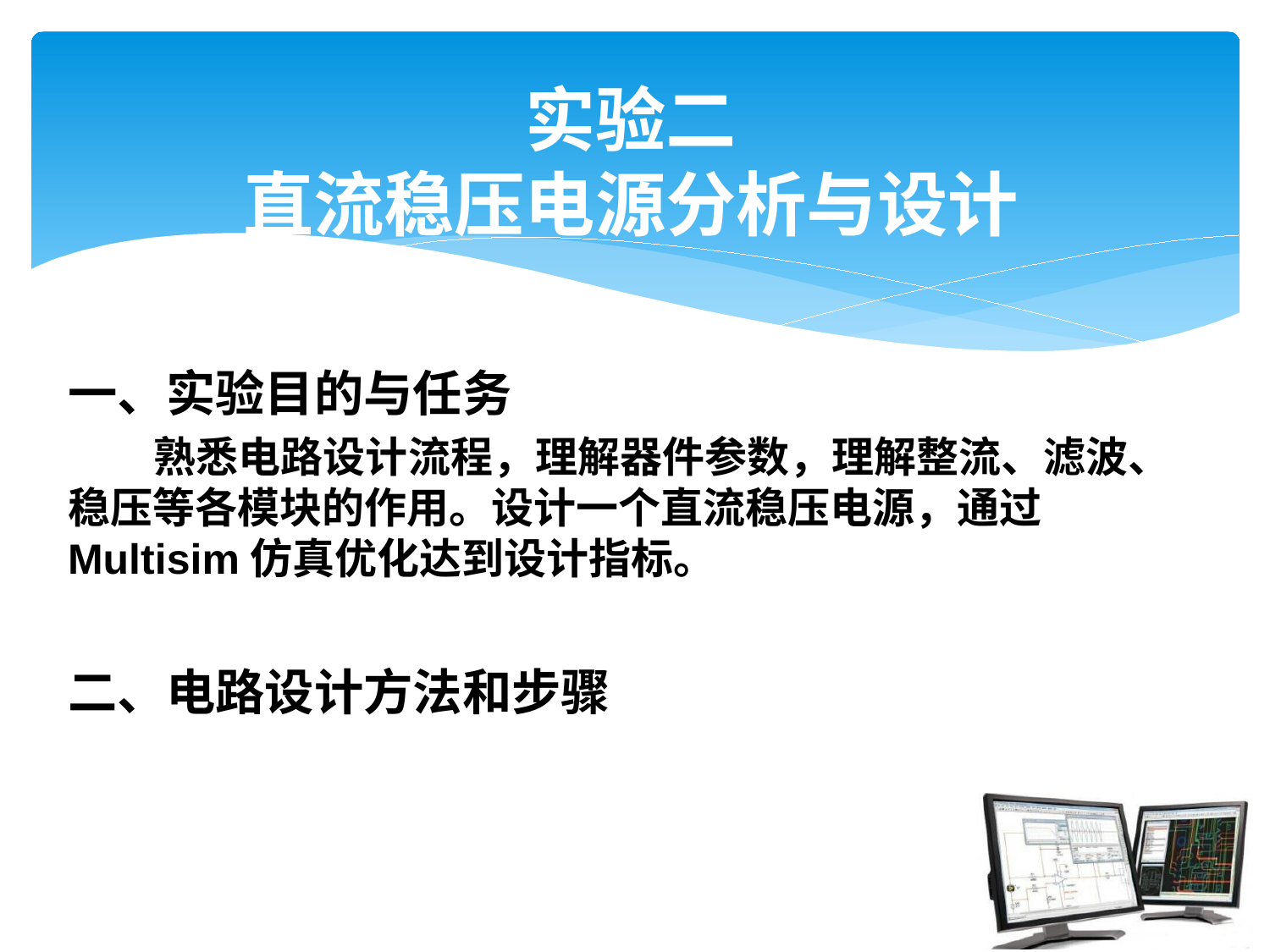

# 实验二 直流稳压电源分析与设计
一、实验目的与任务
        熟悉电路设计流程，理解器件参数，理解整流、滤波、稳压等各模块的作用。设计一个直流稳压电源，通过Multisim仿真优化达到设计指标。

二、电路设计方法和步骤